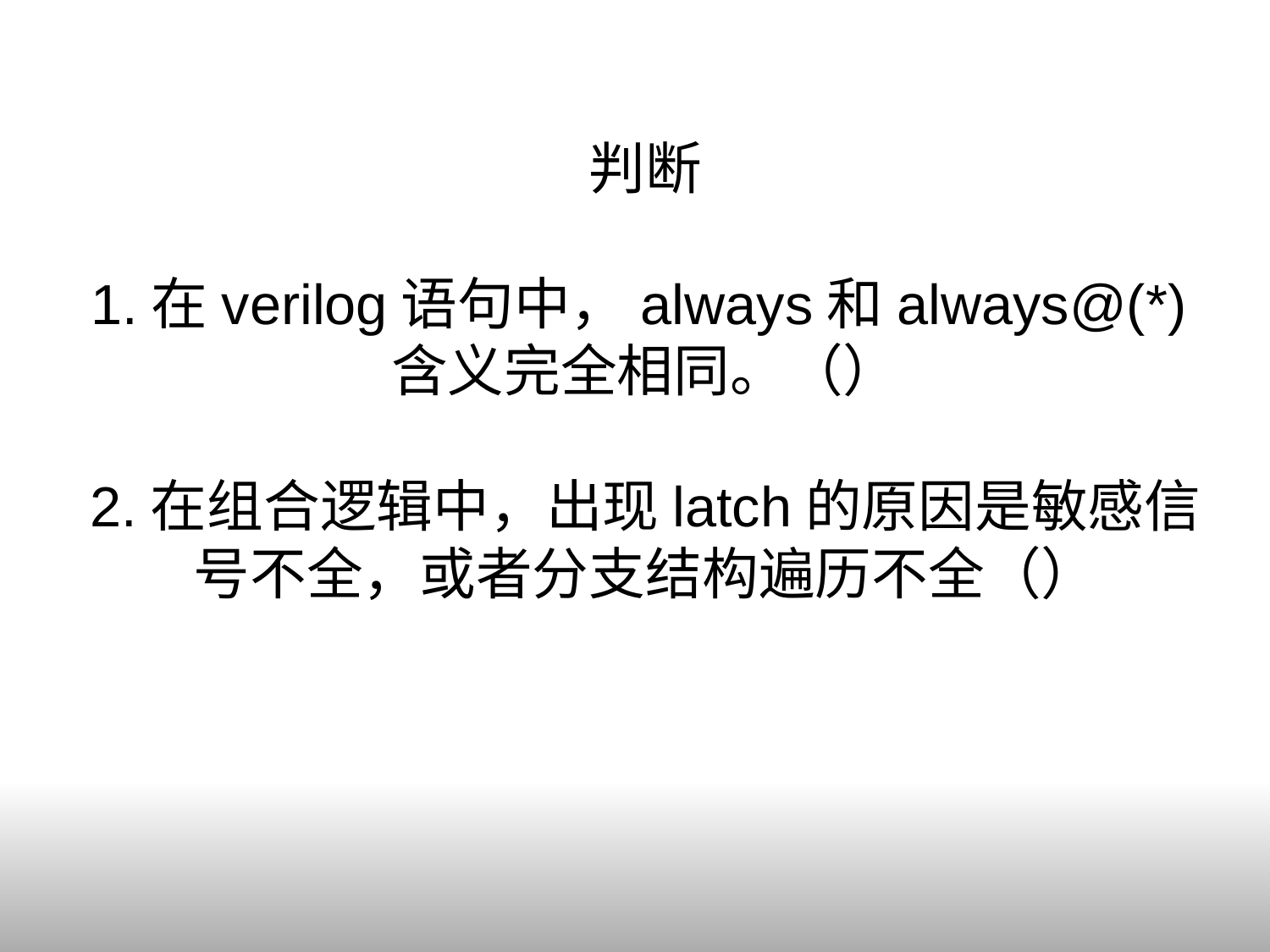

# 判断 1.在verilog语句中，always和always@(*)含义完全相同。（） 2.在组合逻辑中，出现latch的原因是敏感信号不全，或者分支结构遍历不全（）